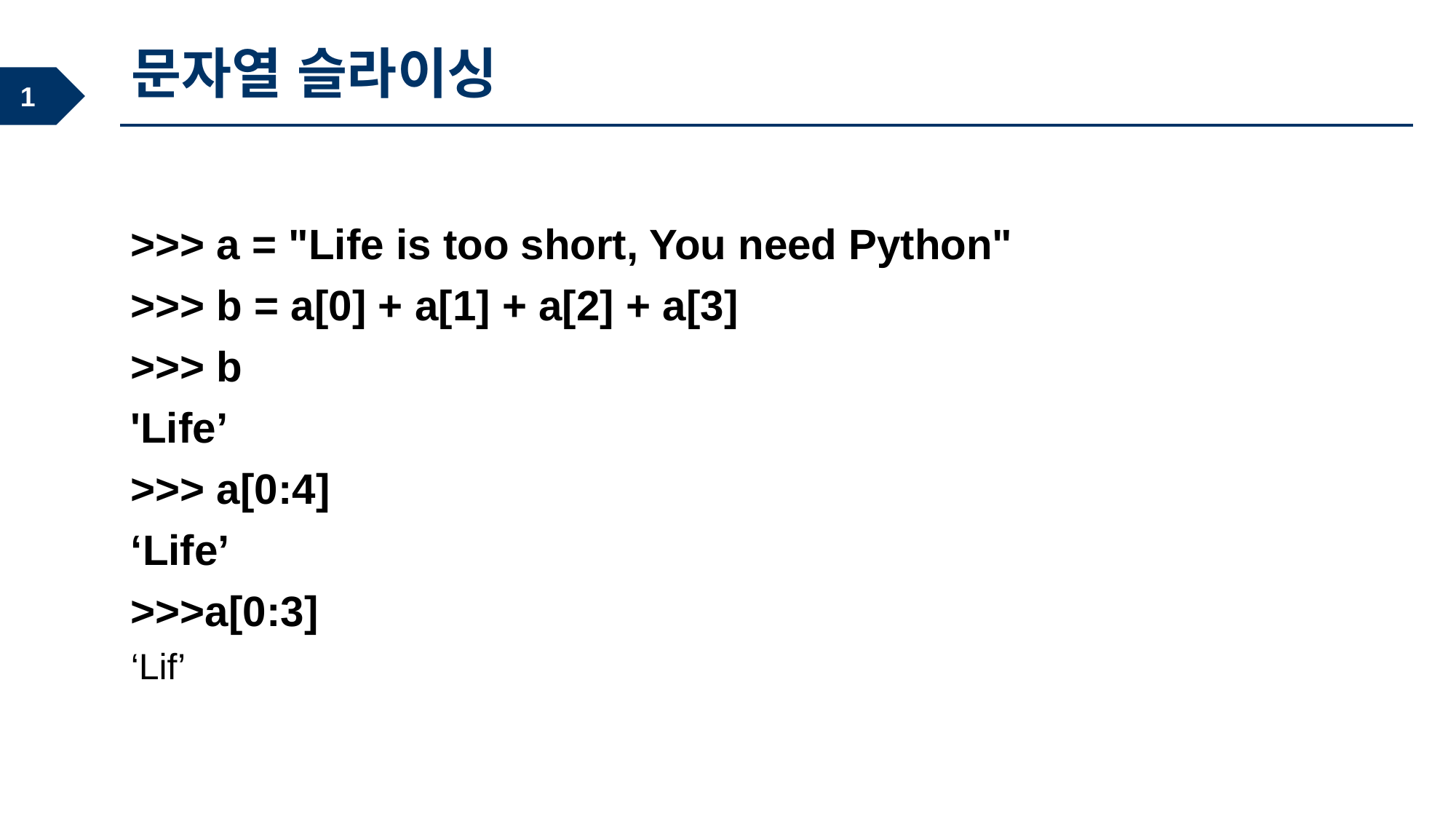

문자열 슬라이싱
>>> a = "Life is too short, You need Python"
>>> b = a[0] + a[1] + a[2] + a[3]
>>> b
'Life’
>>> a[0:4]
‘Life’
>>>a[0:3]Life'>>> a = "Life is too short, You need Python" >>> a[0:4] 'Life'
‘Lif’